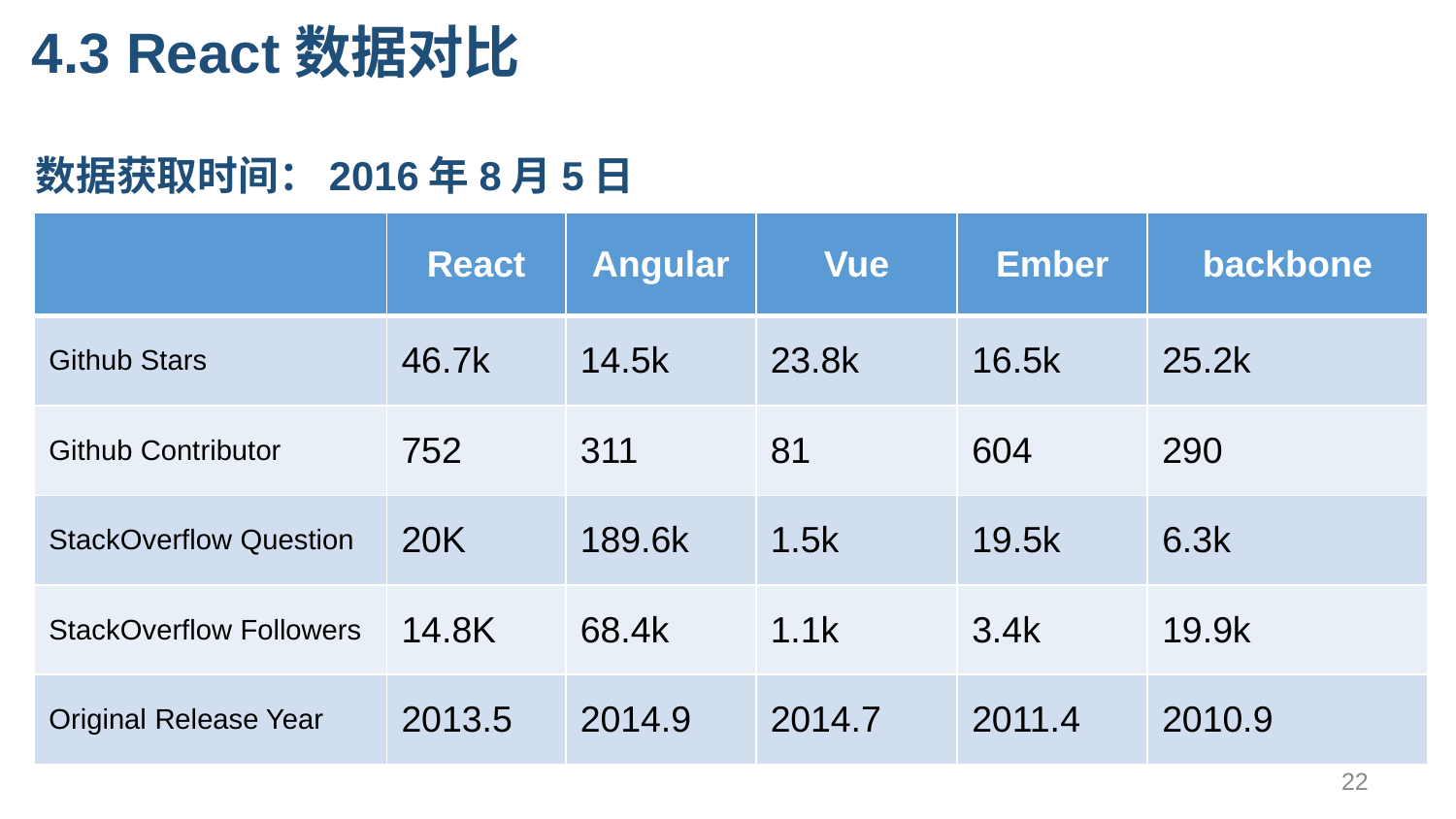

4.3 React数据对比
# 数据获取时间：2016年8月5日
|  | React | Angular | Vue | Ember | backbone |
| --- | --- | --- | --- | --- | --- |
| Github Stars | 46.7k | 14.5k | 23.8k | 16.5k | 25.2k |
| Github Contributor | 752 | 311 | 81 | 604 | 290 |
| StackOverflow Question | 20K | 189.6k | 1.5k | 19.5k | 6.3k |
| StackOverflow Followers | 14.8K | 68.4k | 1.1k | 3.4k | 19.9k |
| Original Release Year | 2013.5 | 2014.9 | 2014.7 | 2011.4 | 2010.9 |
22